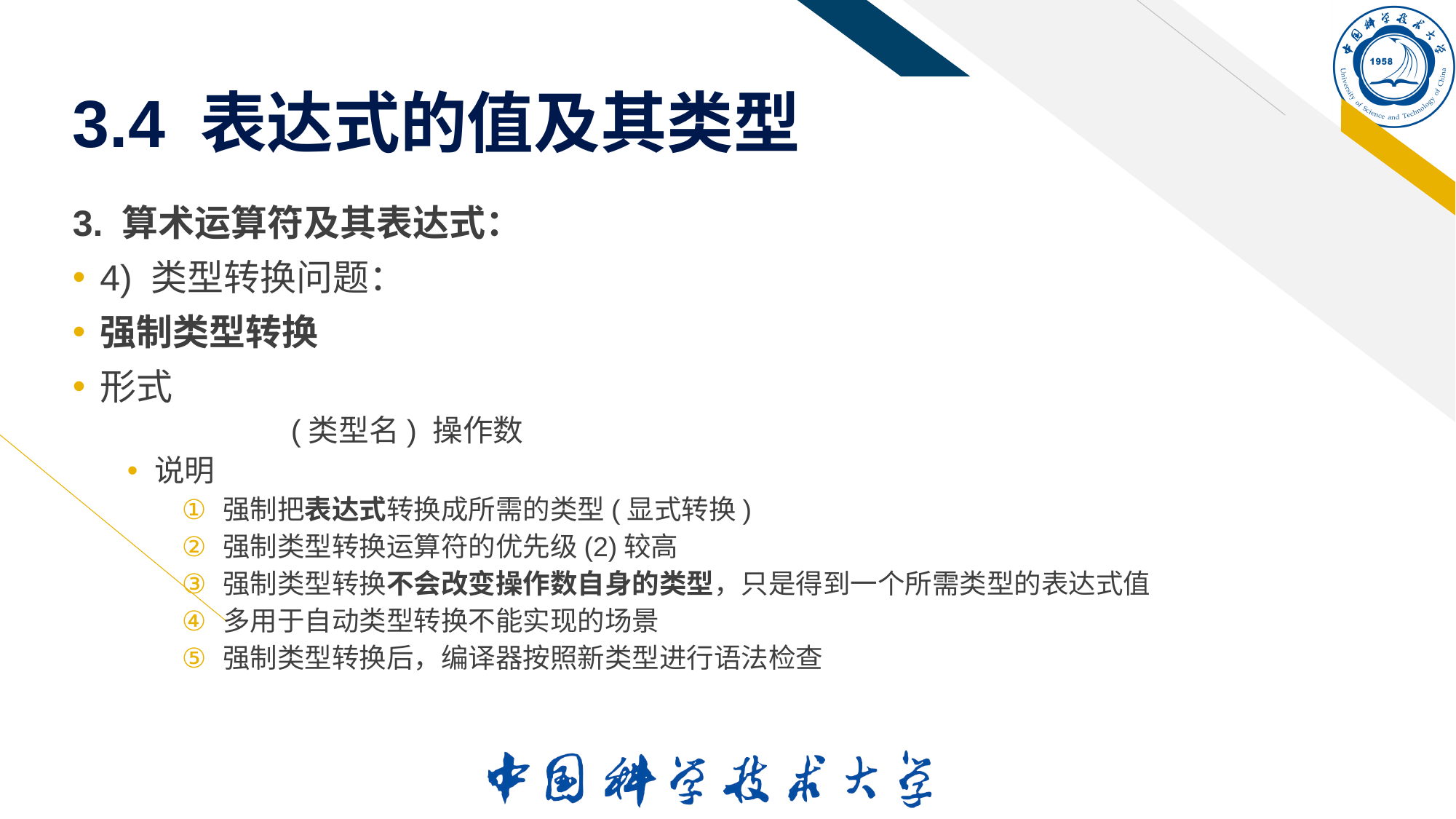

# 3.4 表达式的值及其类型
3. 算术运算符及其表达式：
4) 类型转换问题：
强制类型转换
形式
	(类型名) 操作数
说明
强制把表达式转换成所需的类型(显式转换)
强制类型转换运算符的优先级(2)较高
强制类型转换不会改变操作数自身的类型，只是得到一个所需类型的表达式值
多用于自动类型转换不能实现的场景
强制类型转换后，编译器按照新类型进行语法检查